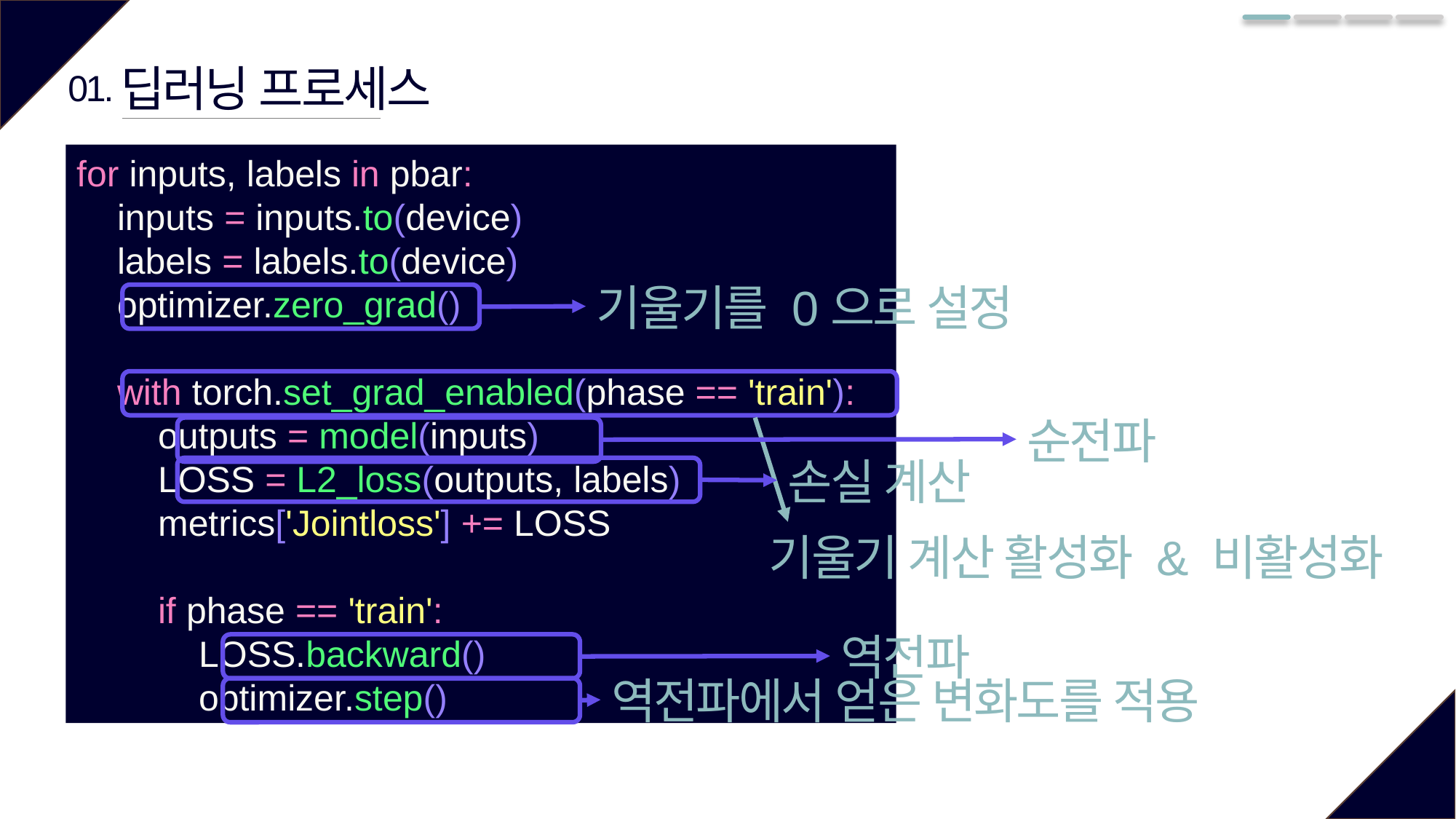

딥러닝 프로세스
01.
for inputs, labels in pbar:
    inputs = inputs.to(device)
    labels = labels.to(device)
    optimizer.zero_grad()
    with torch.set_grad_enabled(phase == 'train'):
        outputs = model(inputs)
        LOSS = L2_loss(outputs, labels)
        metrics['Jointloss'] += LOSS
        if phase == 'train':
            LOSS.backward()
            optimizer.step()
기울기를 0으로 설정

기울기 계산 활성화 & 비활성화
순전파

손실 계산

역전파

역전파에서 얻은 변화도를 적용